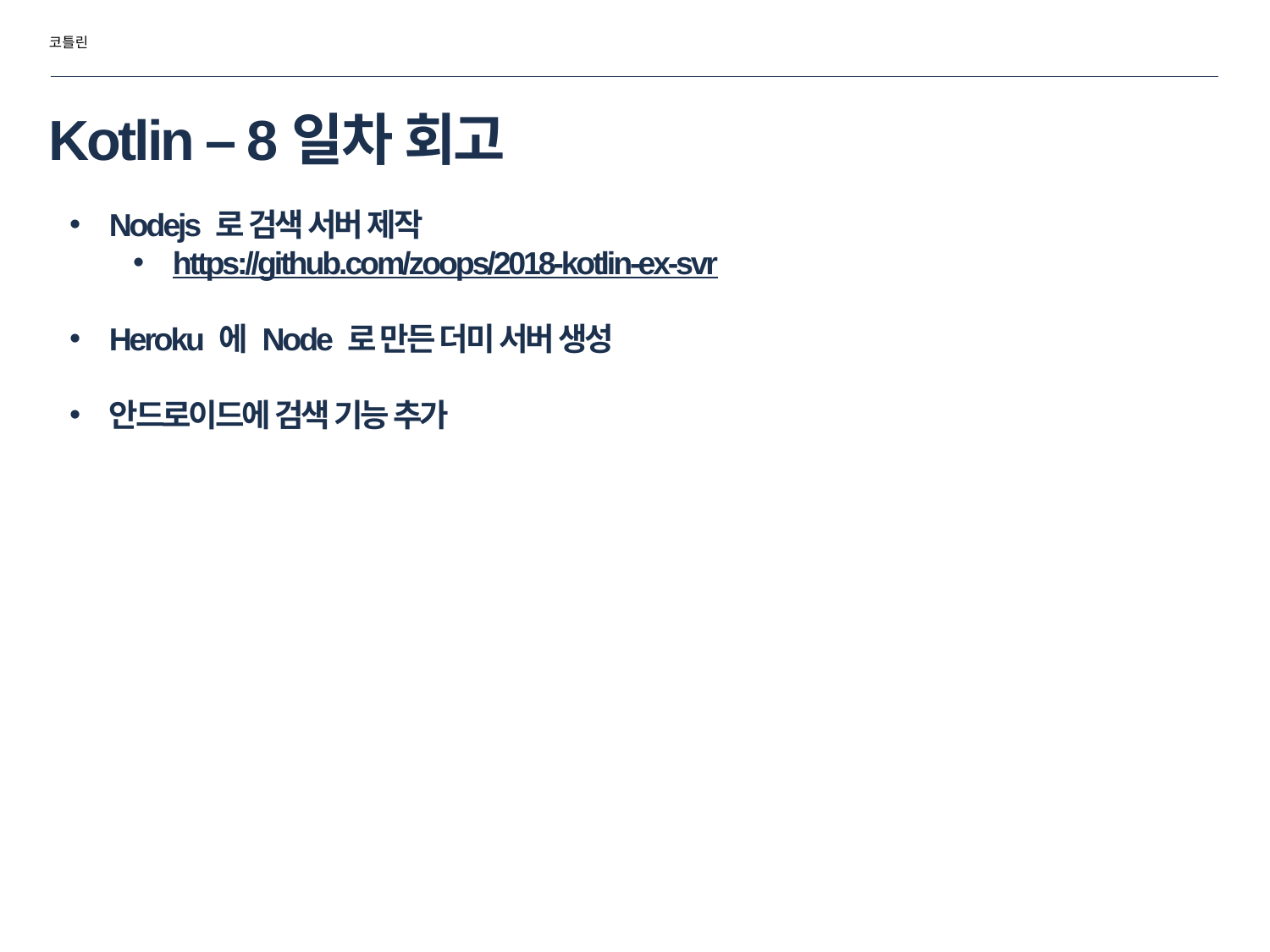

코틀린
# Kotlin – 8일차 회고

Nodejs 로 검색 서버 제작
https://github.com/zoops/2018-kotlin-ex-svr

Heroku 에 Node 로 만든 더미 서버 생성

안드로이드에 검색 기능 추가